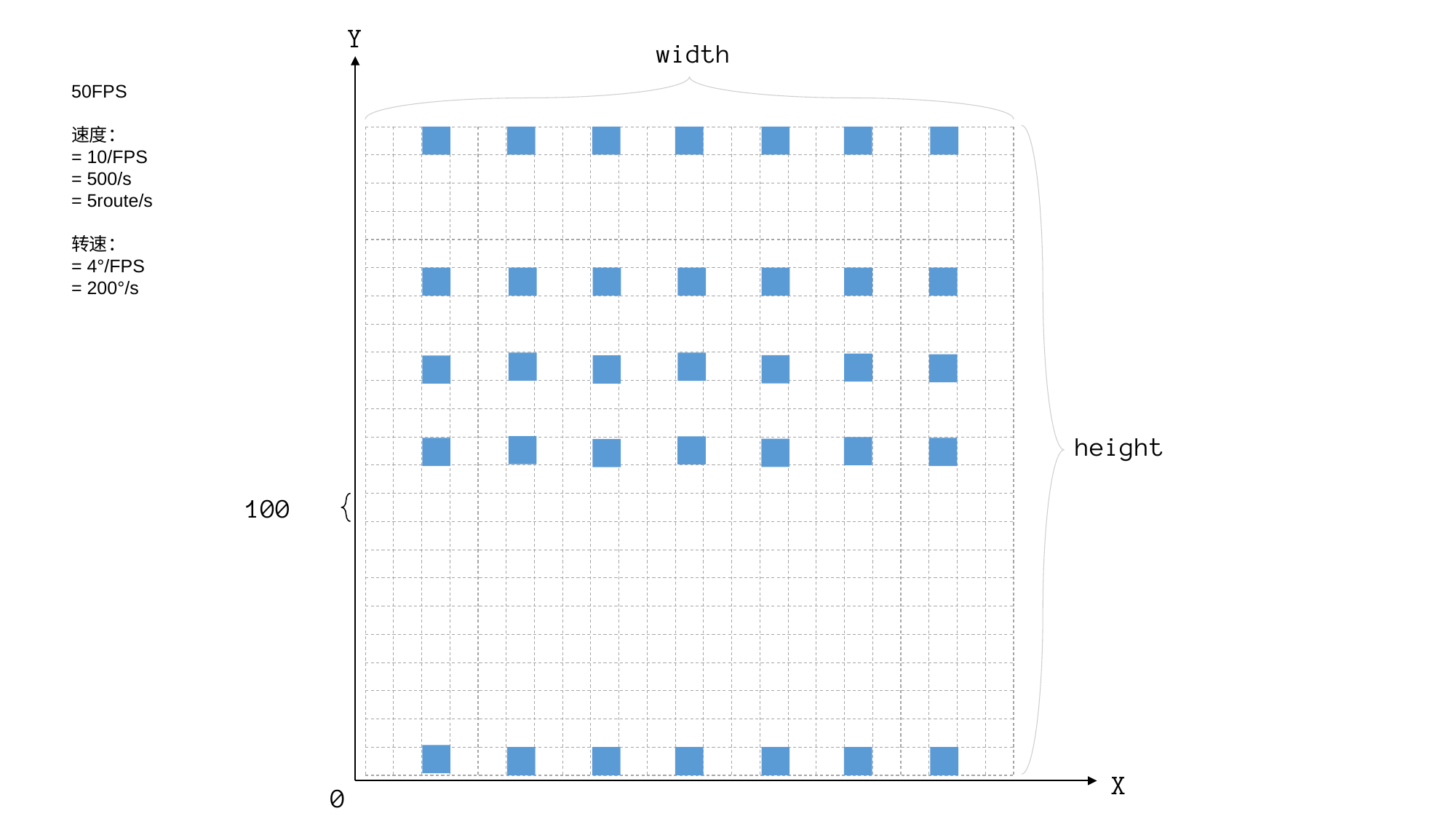

Y
width
50FPS

速度：
= 10/FPS
= 500/s
= 5route/s

转速：
= 4°/FPS
= 200°/s

height

100

X
0